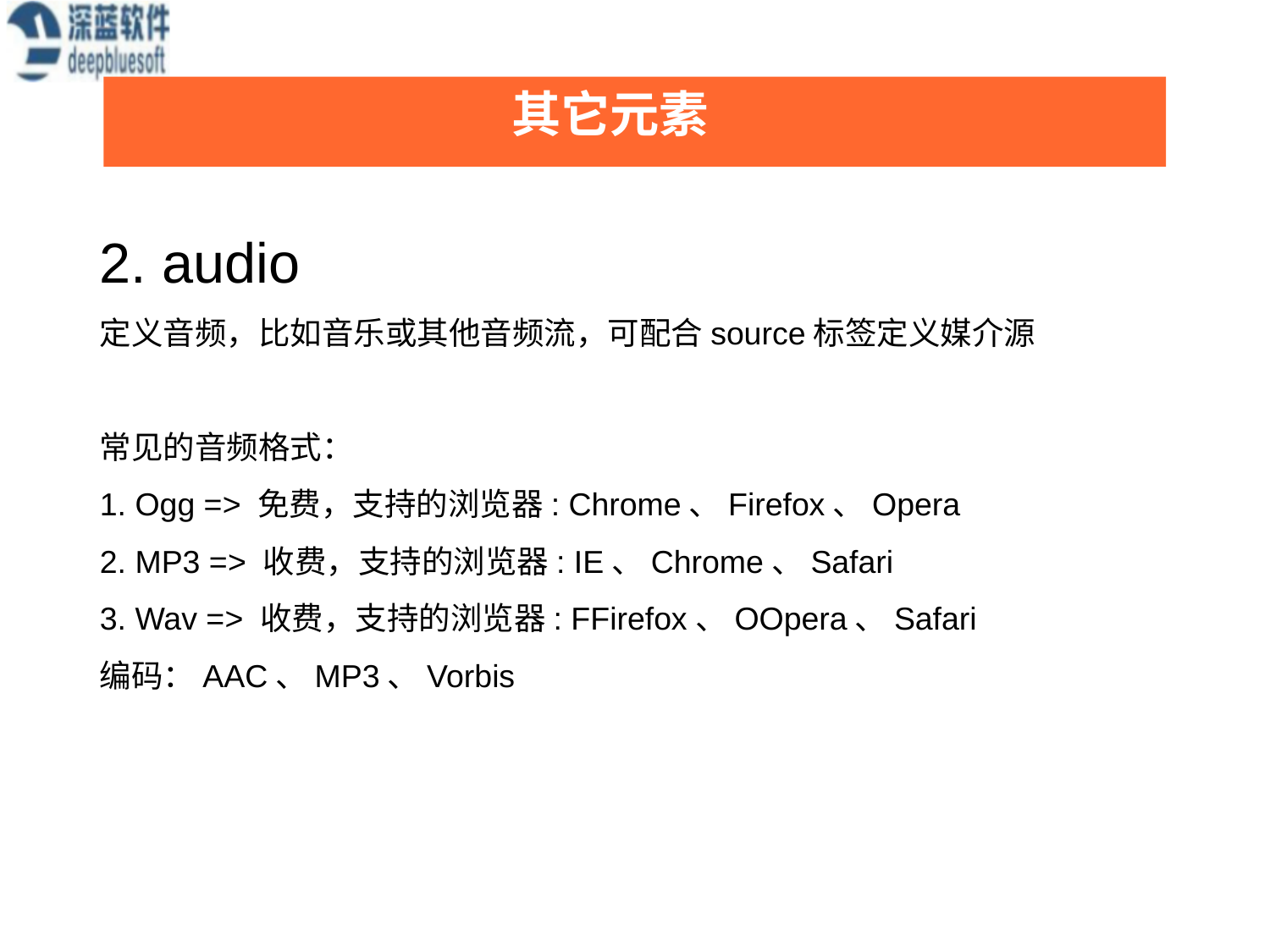

其它元素

2. audio
定义音频，比如音乐或其他音频流，可配合source标签定义媒介源

常见的音频格式：
1. Ogg => 免费，支持的浏览器: Chrome、Firefox、Opera
2. MP3 => 收费，支持的浏览器: IE、Chrome、Safari
3. Wav => 收费，支持的浏览器: FFirefox、OOpera、Safari
编码：AAC、MP3、Vorbis